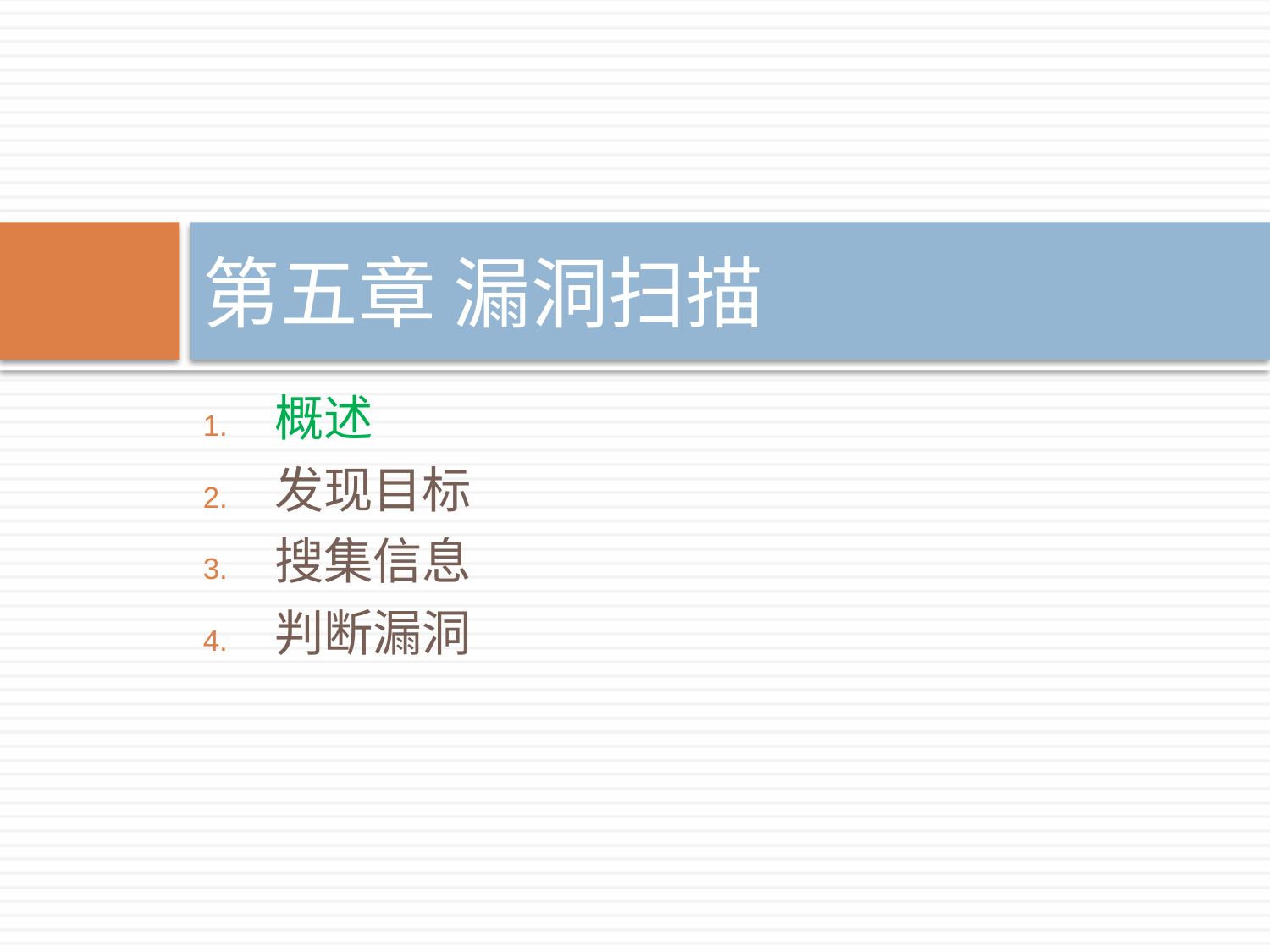

# 第五章 漏洞扫描
概述
发现目标
搜集信息
判断漏洞